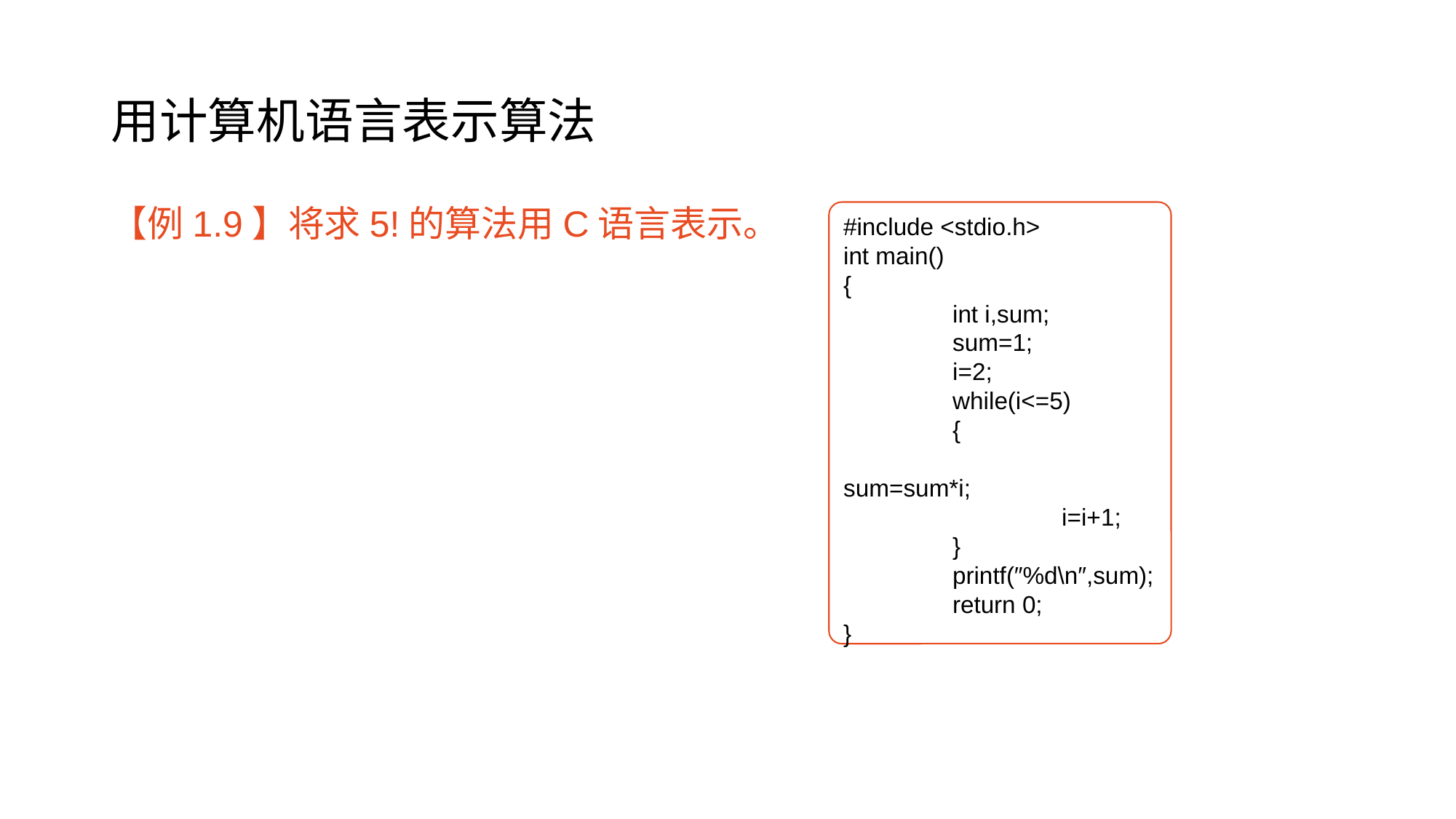

# 用计算机语言表示算法
【例1.9】将求5!的算法用C语言表示。
#include <stdio.h>
int main()
{
	int i,sum;
	sum=1;
	i=2;
	while(i<=5)
	{
		sum=sum*i;
		i=i+1;
	}
	printf(″%d\n″,sum);
	return 0;
}